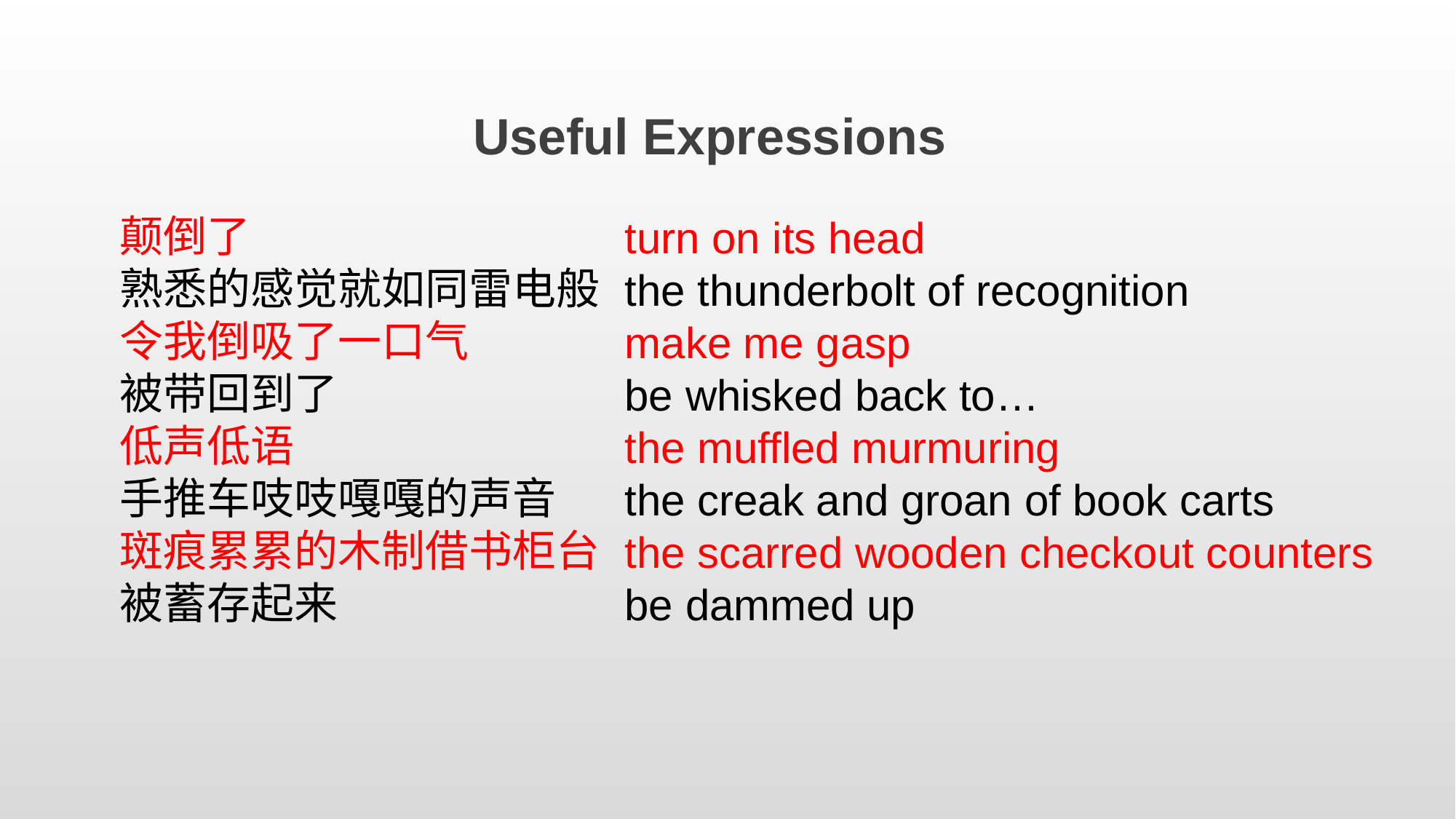

Useful Expressions
颠倒了
熟悉的感觉就如同雷电般
令我倒吸了一口气
被带回到了
低声低语
手推车吱吱嘎嘎的声音
斑痕累累的木制借书柜台
被蓄存起来

turn on its head
the thunderbolt of recognition
make me gasp
be whisked back to…
the muffled murmuring
the creak and groan of book carts
the scarred wooden checkout counters
be dammed up